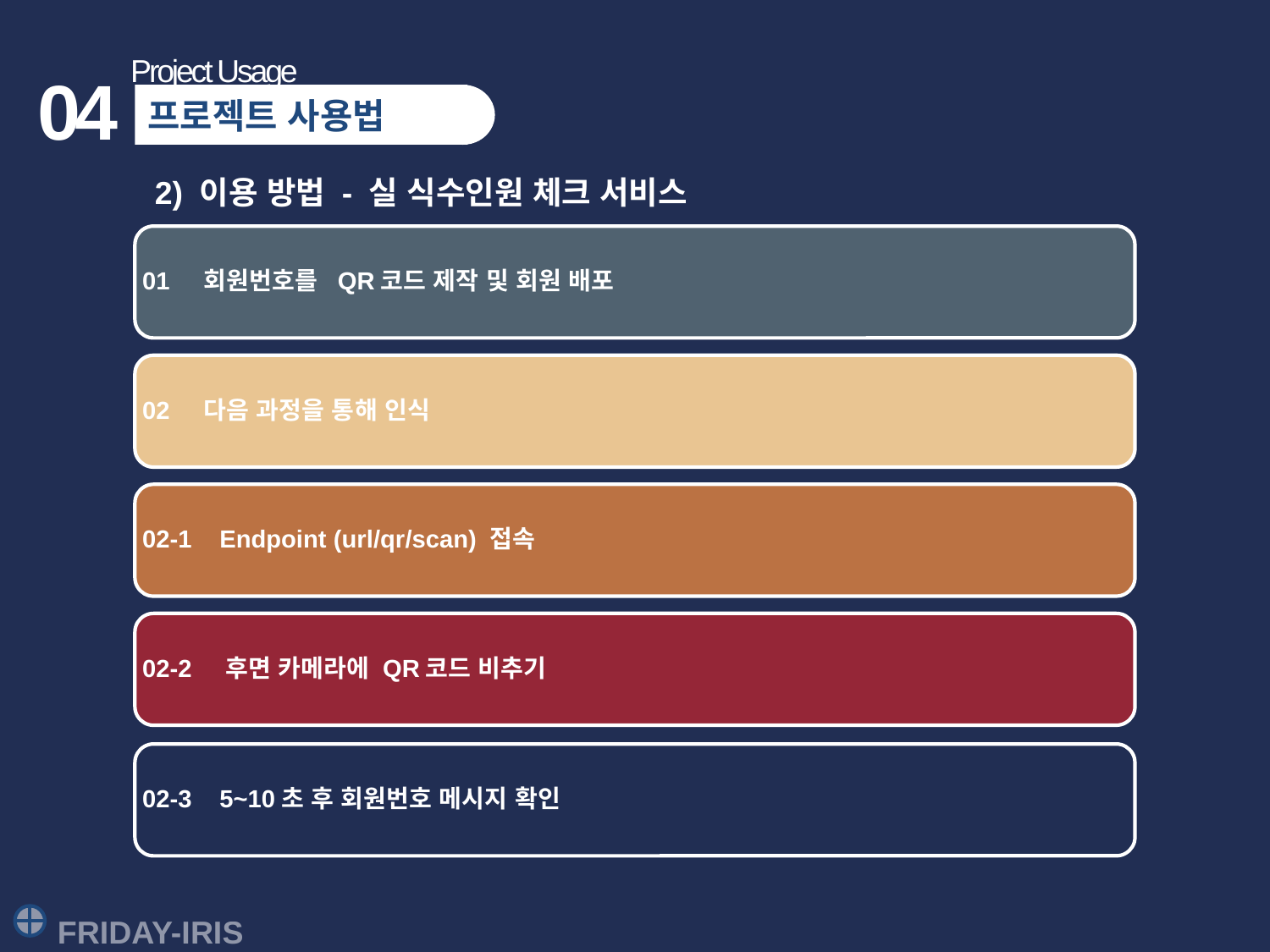

Project Usage
04

프로젝트 사용법
2) 이용 방법 - 실 식수인원 체크 서비스

01    회원번호를  QR코드 제작 및 회원 배포

02    다음 과정을 통해 인식

02-1    Endpoint (url/qr/scan) 접속

02-2    후면 카메라에 QR코드 비추기

02-3    5~10초 후 회원번호 메시지 확인

FRIDAY-IRIS